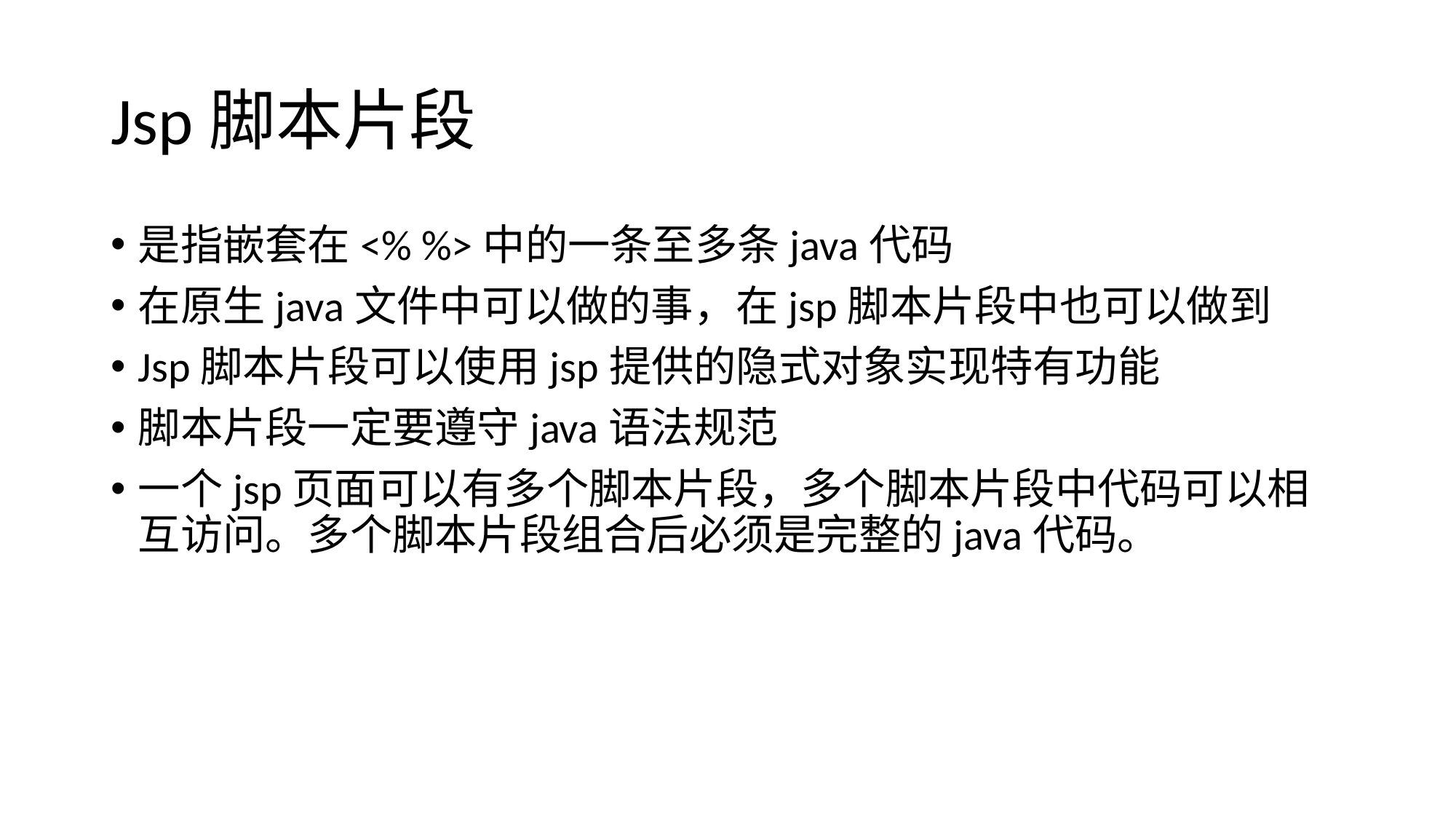

# Jsp脚本片段
是指嵌套在<% %>中的一条至多条java代码
在原生java文件中可以做的事，在jsp脚本片段中也可以做到
Jsp脚本片段可以使用jsp提供的隐式对象实现特有功能
脚本片段一定要遵守java语法规范
一个jsp页面可以有多个脚本片段，多个脚本片段中代码可以相互访问。多个脚本片段组合后必须是完整的java代码。